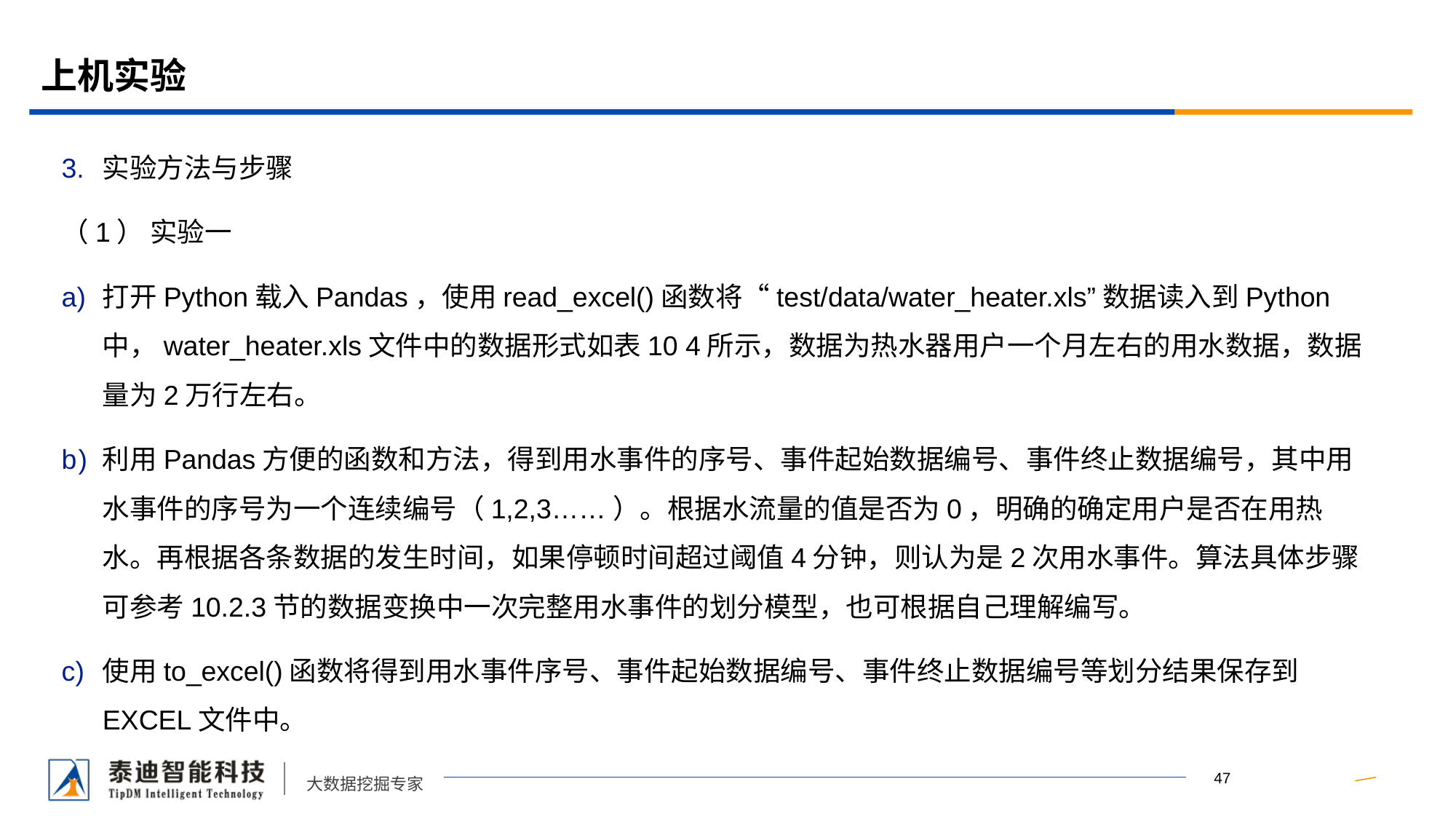

# 上机实验
实验方法与步骤
（1） 实验一
打开Python载入Pandas，使用read_excel()函数将“test/data/water_heater.xls”数据读入到Python中，water_heater.xls文件中的数据形式如表10 4所示，数据为热水器用户一个月左右的用水数据，数据量为2万行左右。
利用Pandas方便的函数和方法，得到用水事件的序号、事件起始数据编号、事件终止数据编号，其中用水事件的序号为一个连续编号（1,2,3……）。根据水流量的值是否为0，明确的确定用户是否在用热水。再根据各条数据的发生时间，如果停顿时间超过阈值4分钟，则认为是2次用水事件。算法具体步骤可参考10.2.3节的数据变换中一次完整用水事件的划分模型，也可根据自己理解编写。
使用to_excel()函数将得到用水事件序号、事件起始数据编号、事件终止数据编号等划分结果保存到EXCEL文件中。